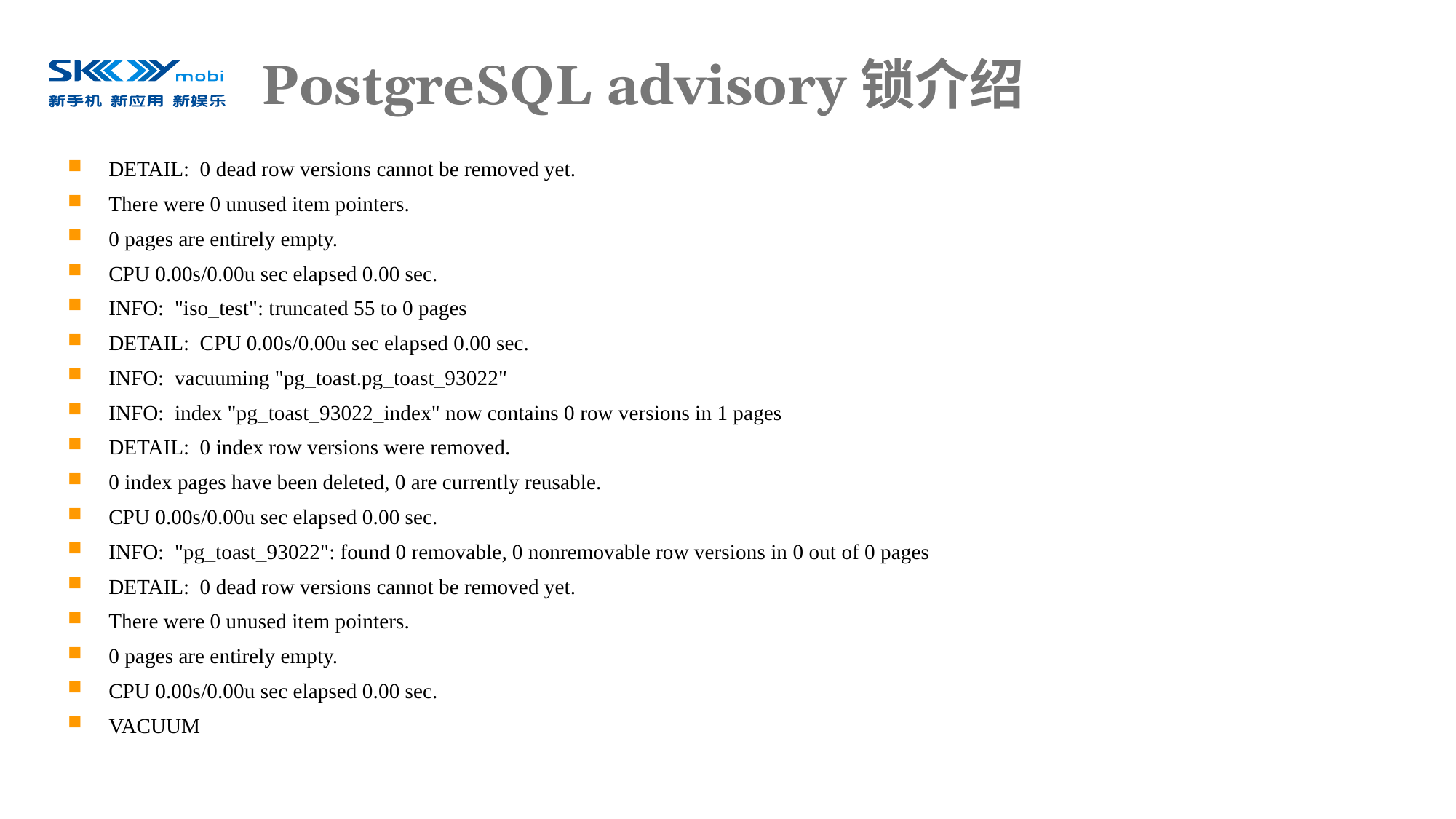

# PostgreSQL advisory锁介绍
DETAIL:  0 dead row versions cannot be removed yet.
There were 0 unused item pointers.
0 pages are entirely empty.
CPU 0.00s/0.00u sec elapsed 0.00 sec.
INFO:  "iso_test": truncated 55 to 0 pages
DETAIL:  CPU 0.00s/0.00u sec elapsed 0.00 sec.
INFO:  vacuuming "pg_toast.pg_toast_93022"
INFO:  index "pg_toast_93022_index" now contains 0 row versions in 1 pages
DETAIL:  0 index row versions were removed.
0 index pages have been deleted, 0 are currently reusable.
CPU 0.00s/0.00u sec elapsed 0.00 sec.
INFO:  "pg_toast_93022": found 0 removable, 0 nonremovable row versions in 0 out of 0 pages
DETAIL:  0 dead row versions cannot be removed yet.
There were 0 unused item pointers.
0 pages are entirely empty.
CPU 0.00s/0.00u sec elapsed 0.00 sec.
VACUUM